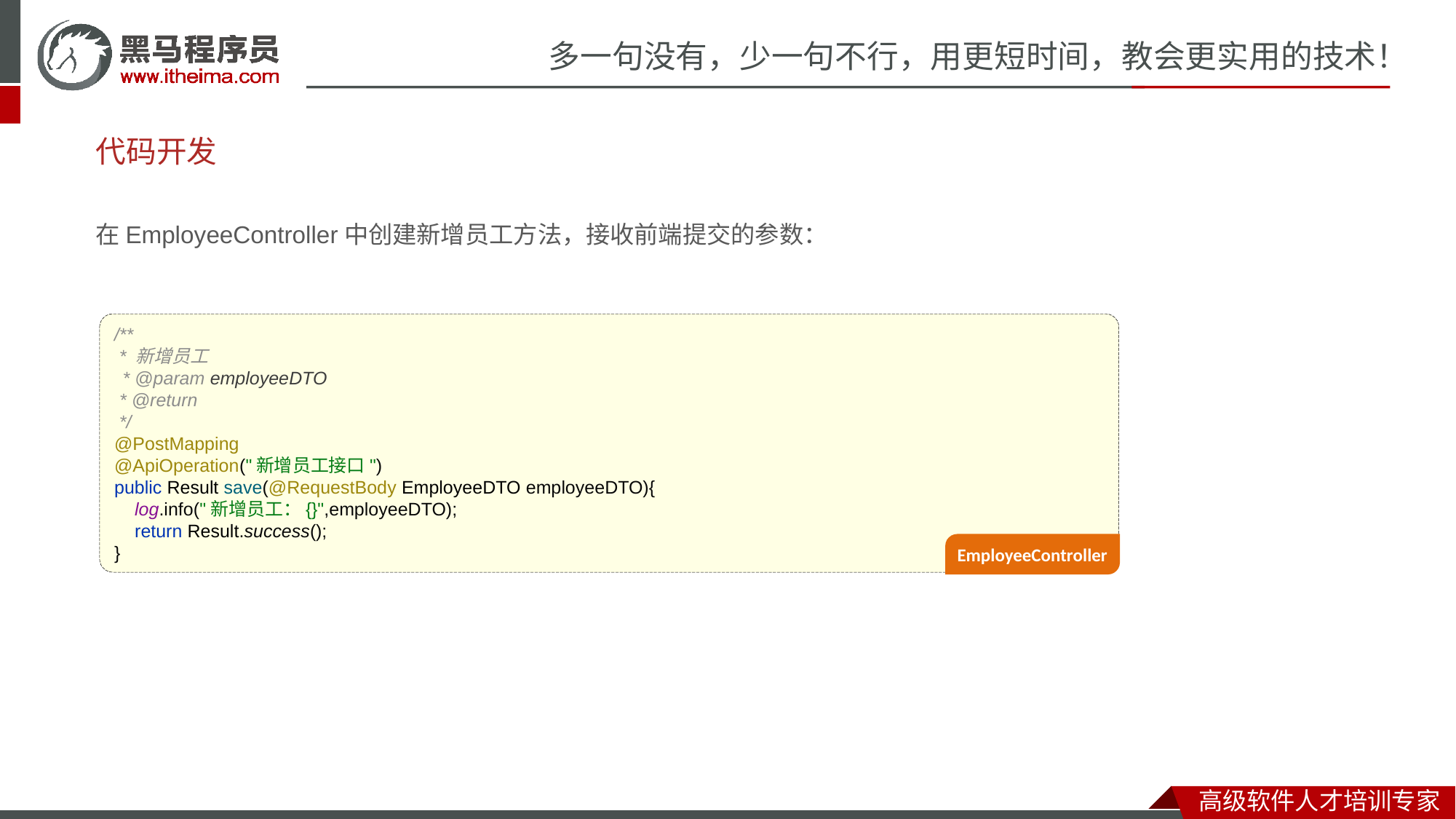

# 代码开发
在EmployeeController中创建新增员工方法，接收前端提交的参数：
/**
 * 新增员工
 * @param employeeDTO
 * @return
 */
@PostMapping
@ApiOperation("新增员工接口")
public Result save(@RequestBody EmployeeDTO employeeDTO){
    log.info("新增员工：{}",employeeDTO);
    return Result.success();
}
EmployeeController